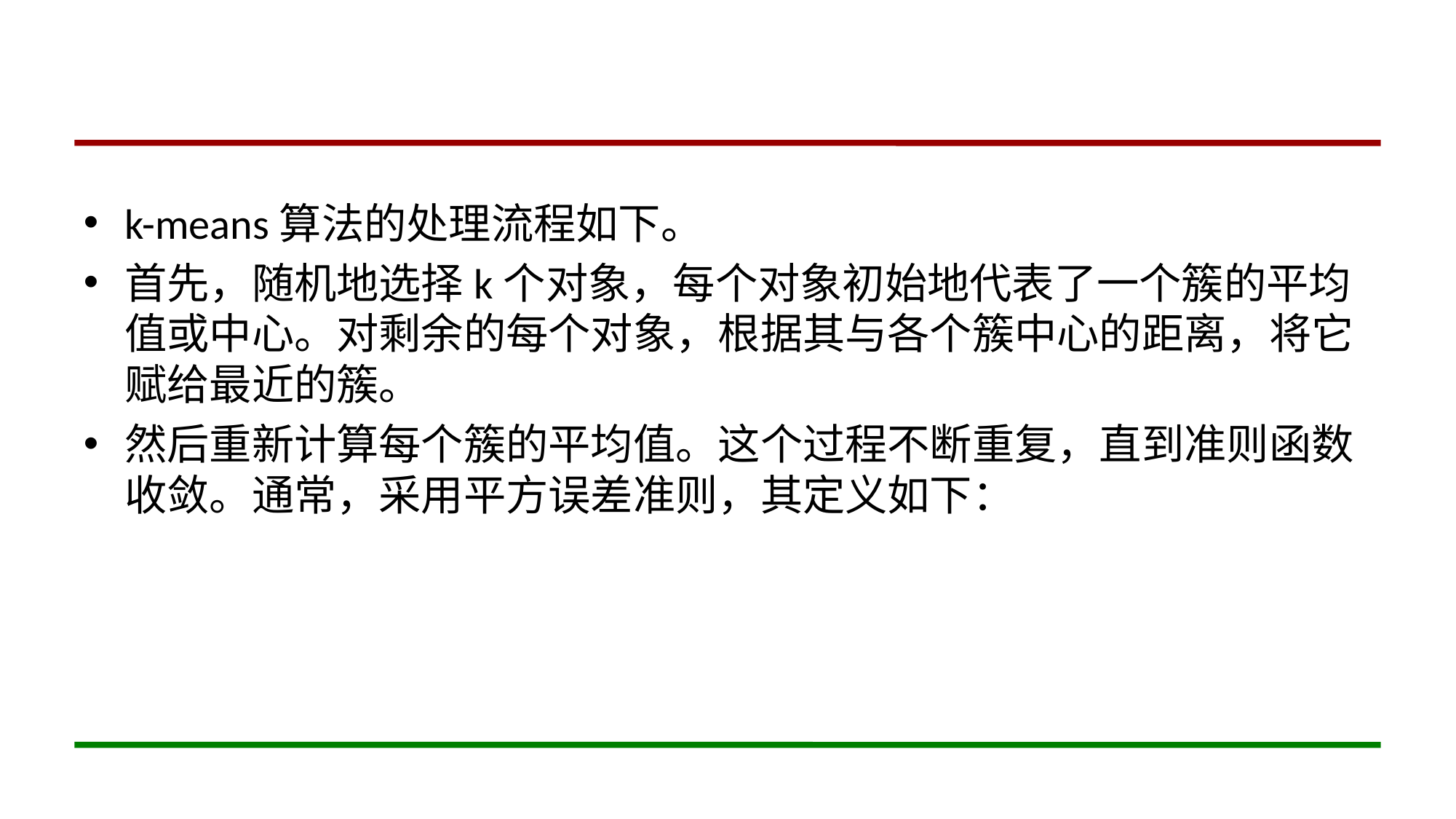

#
k-means算法的处理流程如下。
首先，随机地选择k个对象，每个对象初始地代表了一个簇的平均值或中心。对剩余的每个对象，根据其与各个簇中心的距离，将它赋给最近的簇。
然后重新计算每个簇的平均值。这个过程不断重复，直到准则函数收敛。通常，采用平方误差准则，其定义如下：